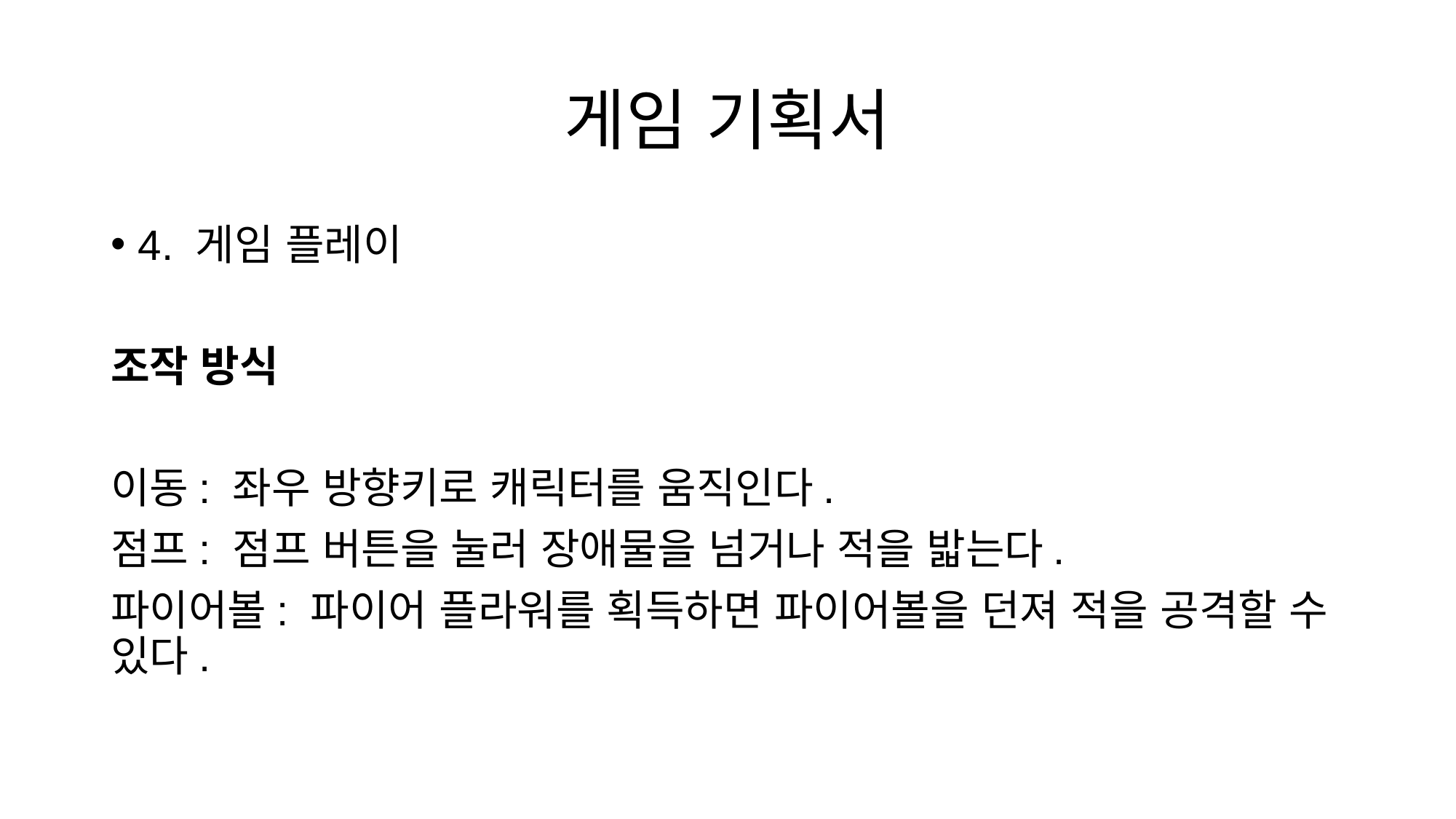

# 게임 기획서
4. 게임 플레이

조작 방식

이동: 좌우 방향키로 캐릭터를 움직인다.
점프: 점프 버튼을 눌러 장애물을 넘거나 적을 밟는다.
파이어볼: 파이어 플라워를 획득하면 파이어볼을 던져 적을 공격할 수 있다.